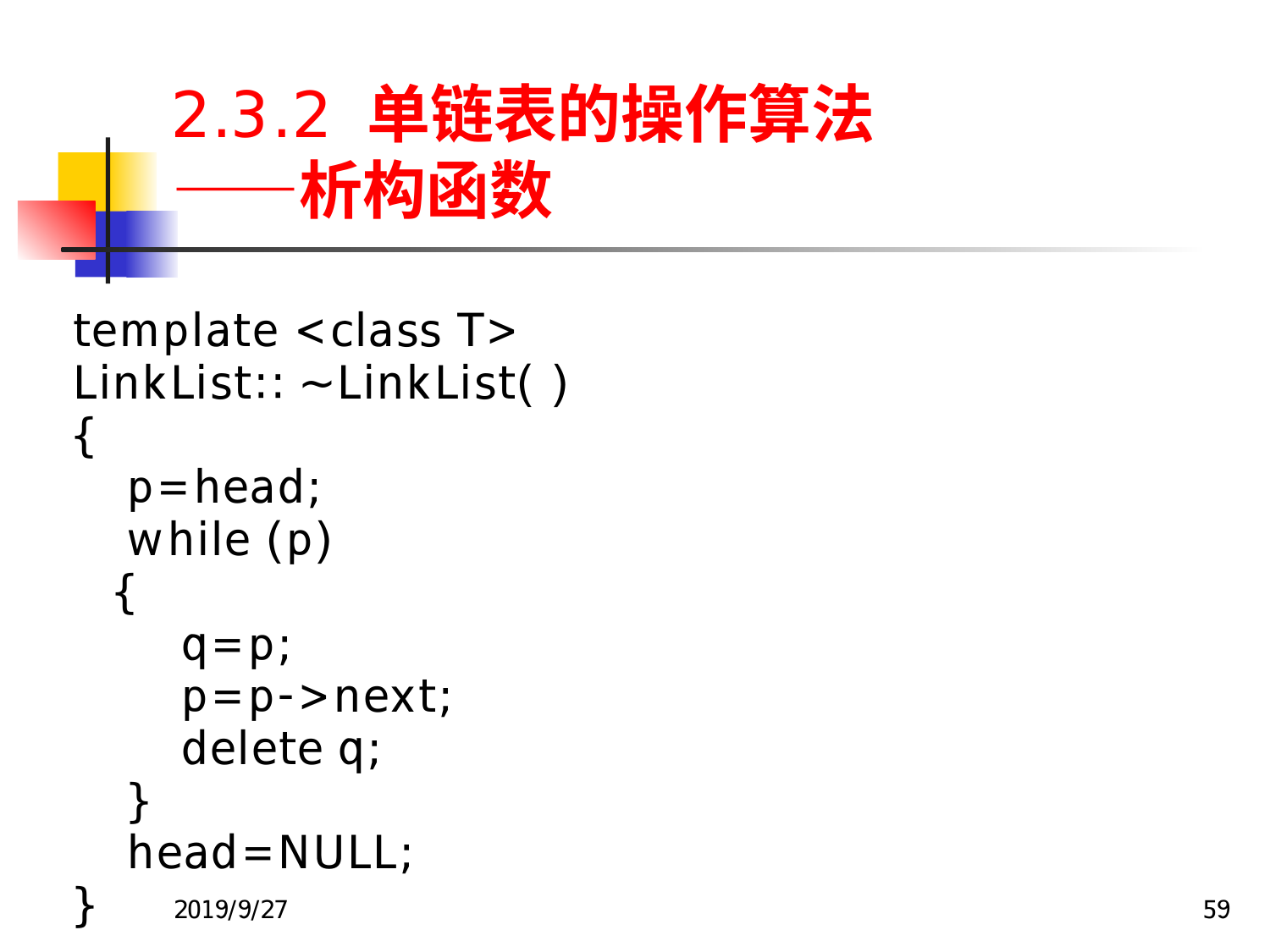

# 2.3.2 单链表的操作算法 ——析构函数
template <class T>
LinkList:: ~LinkList( )
{
    p=head;
    while (p)
   {
        q=p;
        p=p->next;
        delete q;
    }
    head=NULL;
}
2019/9/27
59